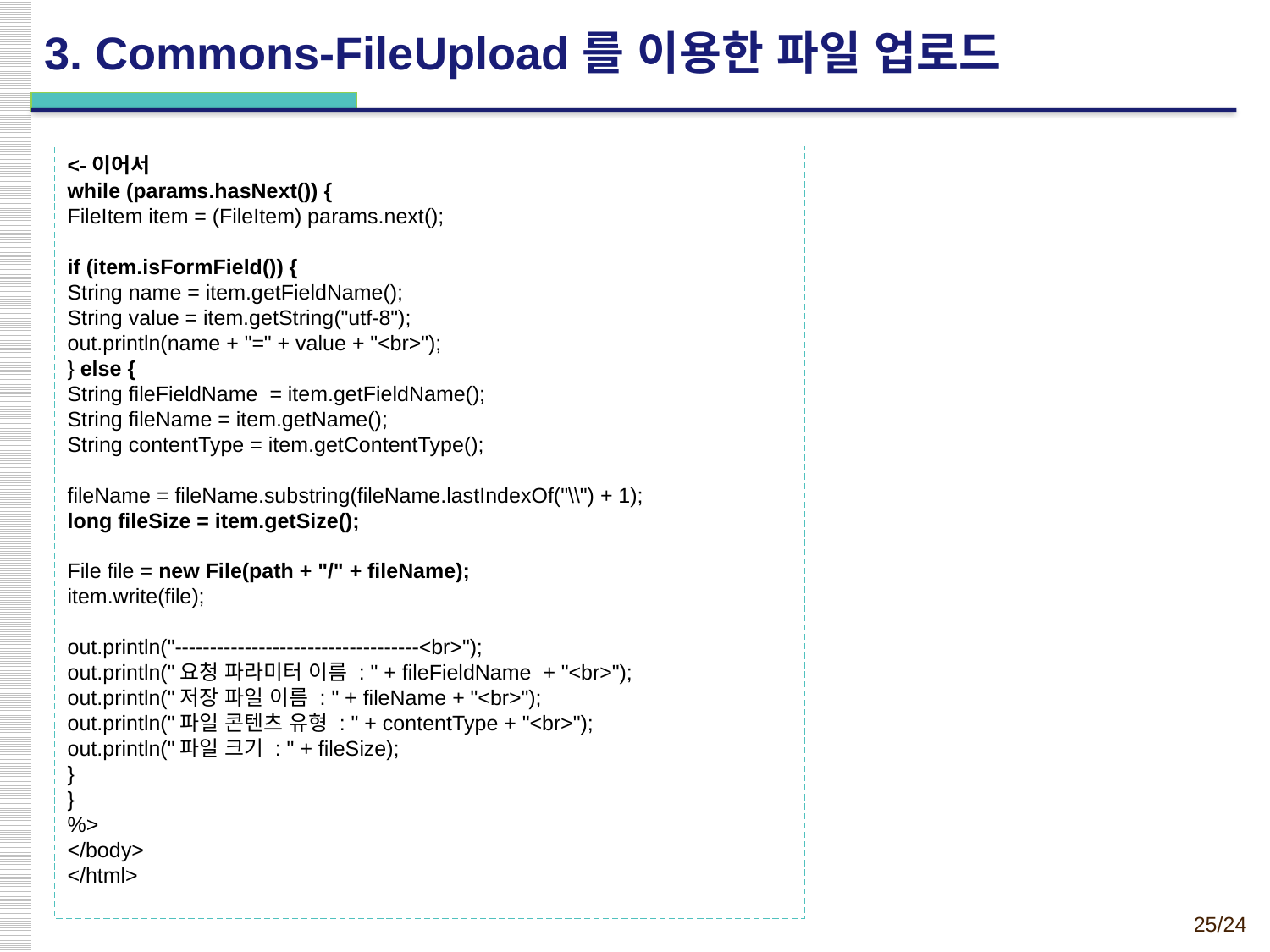

# 3. Commons-FileUpload를 이용한 파일 업로드
<-이어서
while (params.hasNext()) {
FileItem item = (FileItem) params.next();

if (item.isFormField()) {
String name = item.getFieldName();
String value = item.getString("utf-8");
out.println(name + "=" + value + "<br>");
} else {
String fileFieldName  = item.getFieldName();
String fileName = item.getName();
String contentType = item.getContentType();

fileName = fileName.substring(fileName.lastIndexOf("\\") + 1);
long fileSize = item.getSize();

File file = new File(path + "/" + fileName);
item.write(file);

out.println("-----------------------------------<br>");
out.println("요청 파라미터 이름 : " + fileFieldName  + "<br>");
out.println("저장 파일 이름 : " + fileName + "<br>");
out.println("파일 콘텐츠 유형 : " + contentType + "<br>");
out.println("파일 크기 : " + fileSize);
}
}
%>
</body>
</html>